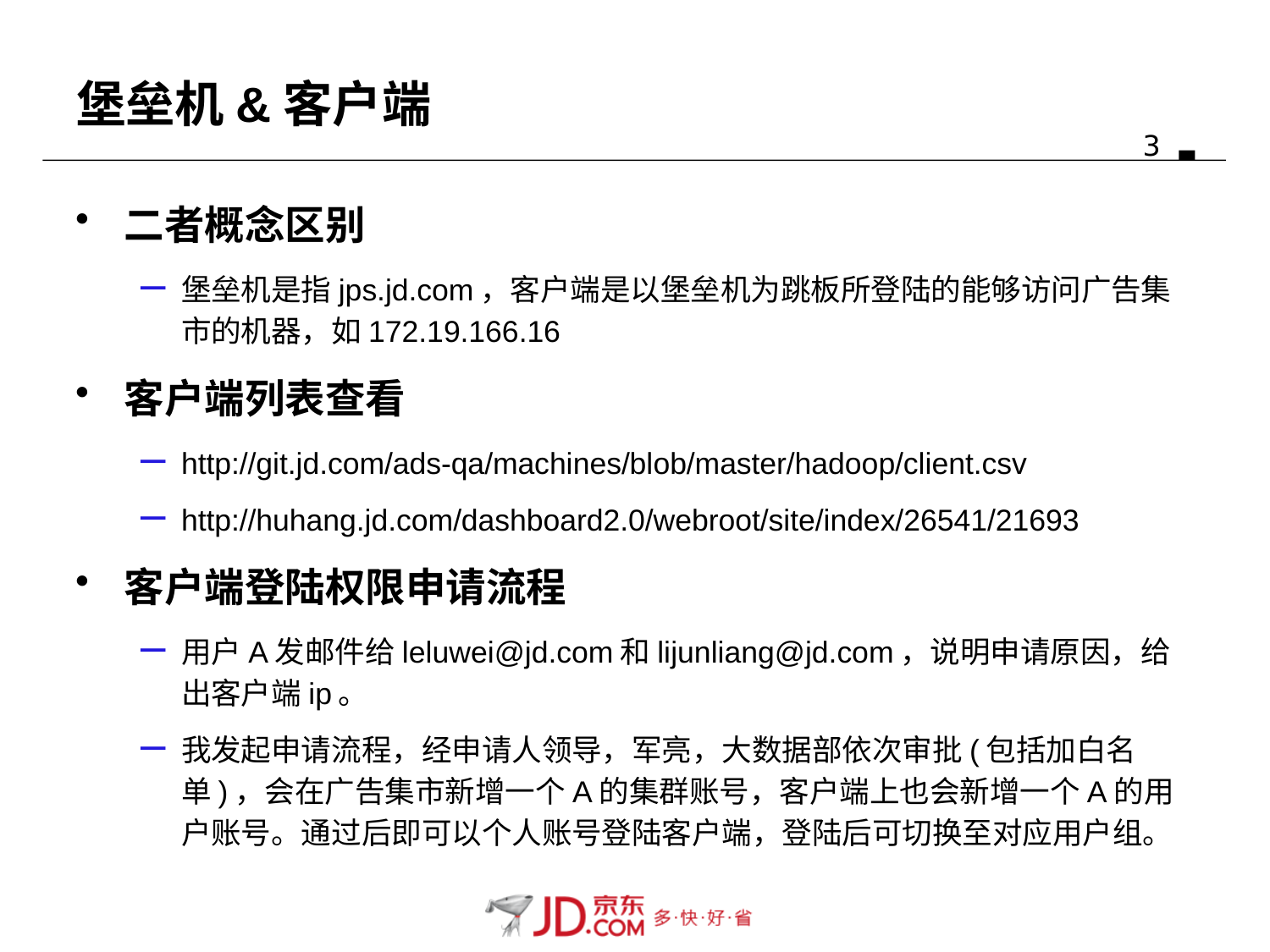

# 堡垒机&客户端
二者概念区别
堡垒机是指jps.jd.com，客户端是以堡垒机为跳板所登陆的能够访问广告集市的机器，如172.19.166.16
客户端列表查看
http://git.jd.com/ads-qa/machines/blob/master/hadoop/client.csv
http://huhang.jd.com/dashboard2.0/webroot/site/index/26541/21693
客户端登陆权限申请流程
用户A发邮件给leluwei@jd.com和lijunliang@jd.com，说明申请原因，给出客户端ip。
我发起申请流程，经申请人领导，军亮，大数据部依次审批(包括加白名单)，会在广告集市新增一个A的集群账号，客户端上也会新增一个A的用户账号。通过后即可以个人账号登陆客户端，登陆后可切换至对应用户组。